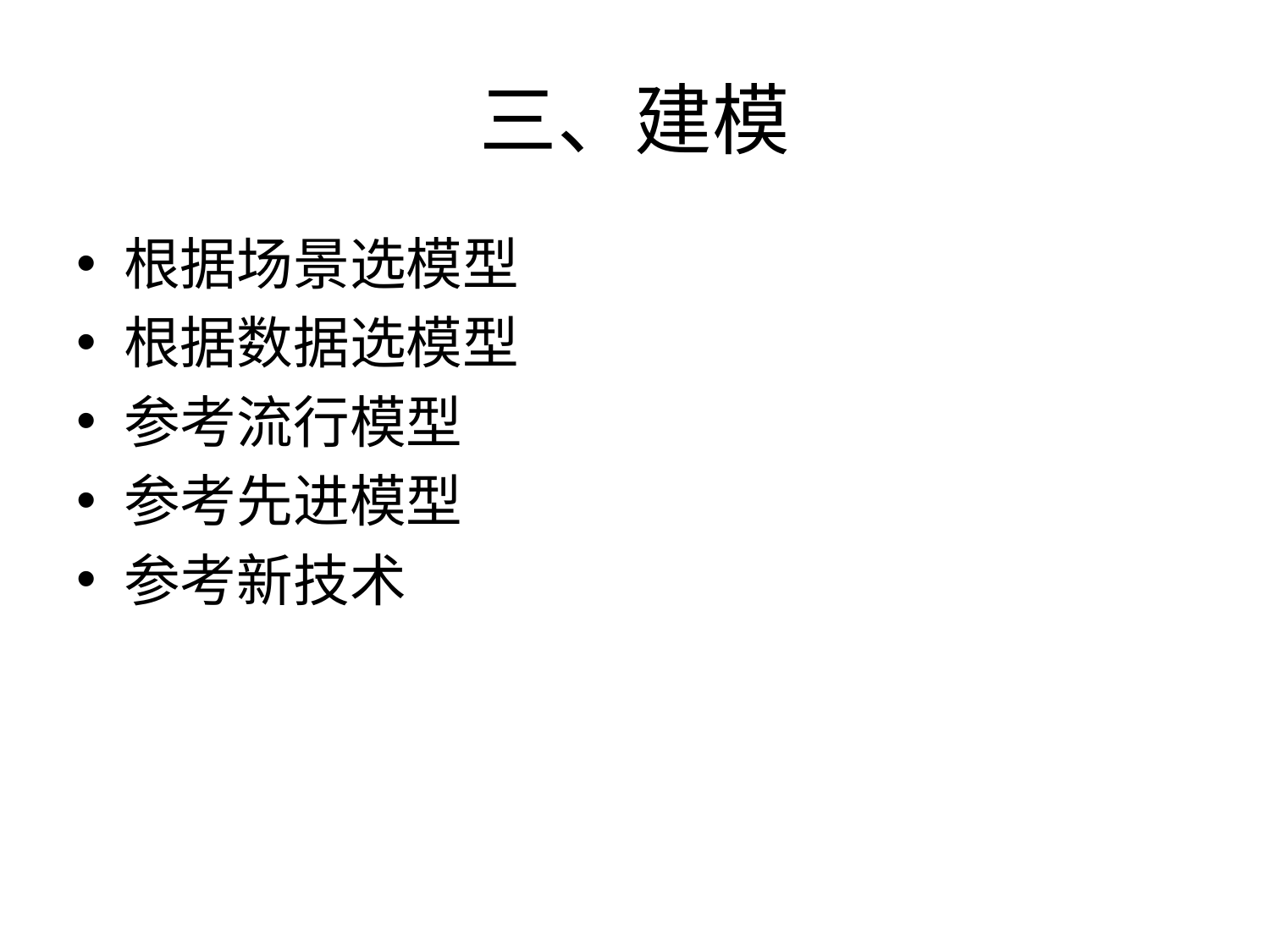

# 三、建模
根据场景选模型
根据数据选模型
参考流行模型
参考先进模型
参考新技术